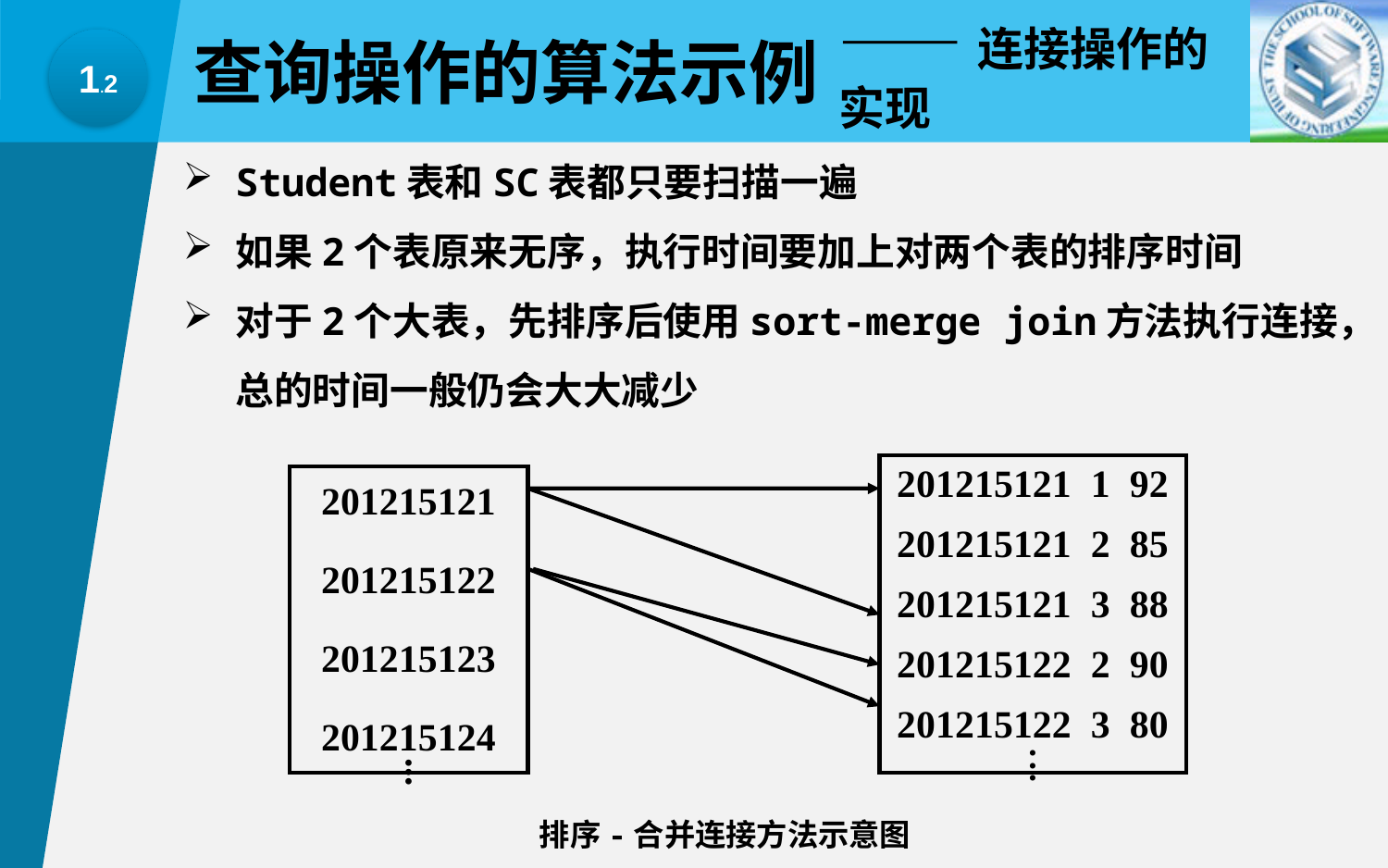

——连接操作的实现
查询操作的算法示例
1.2
Student表和SC表都只要扫描一遍
如果2个表原来无序，执行时间要加上对两个表的排序时间
对于2个大表，先排序后使用sort-merge join方法执行连接，总的时间一般仍会大大减少
201215121  1  92
201215121  2  85
201215121  3  88
201215122  2  90
201215122  3  80
.
.
.
201215121
201215122
201215123
201215124
.
.
.

排序-合并连接方法示意图